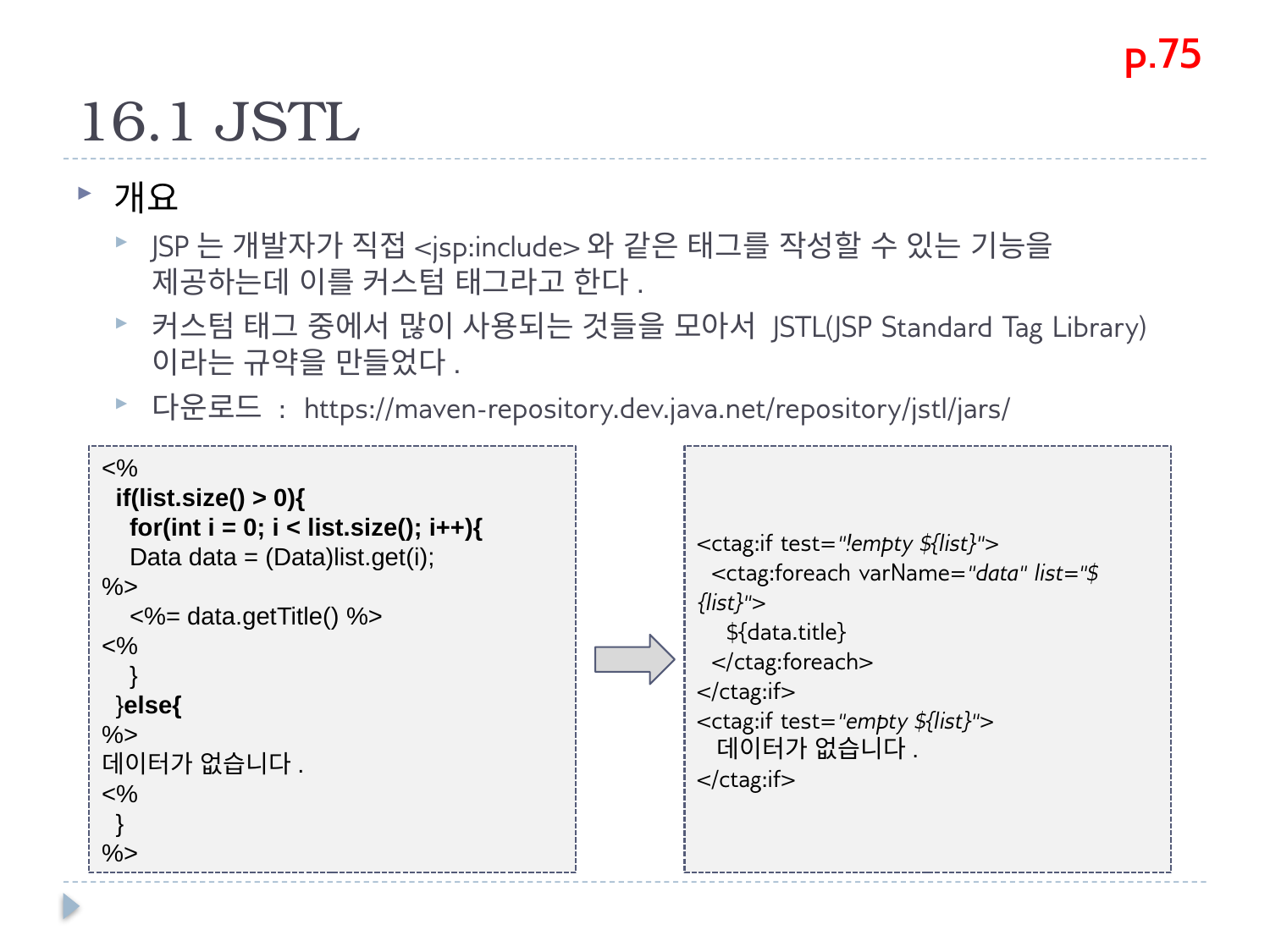

p.75
# 16.1 JSTL
개요
JSP는 개발자가 직접<jsp:include>와 같은 태그를 작성할 수 있는 기능을 제공하는데 이를 커스텀 태그라고 한다.
커스텀 태그 중에서 많이 사용되는 것들을 모아서 JSTL(JSP Standard Tag Library)이라는 규약을 만들었다.
다운로드 :  https://maven-repository.dev.java.net/repository/jstl/jars/

<%
  if(list.size() > 0){
    for(int i = 0; i < list.size(); i++){
    Data data = (Data)list.get(i);
%>
    <%= data.getTitle() %>
<%
    }
  }else{
%>
데이터가 없습니다.
<%
  }
%>
<ctag:if test="!empty ${list}">
  <ctag:foreach varName="data" list="${list}">
    ${data.title}
  </ctag:foreach>
</ctag:if>
<ctag:if test="empty ${list}">
  데이터가 없습니다.
</ctag:if>